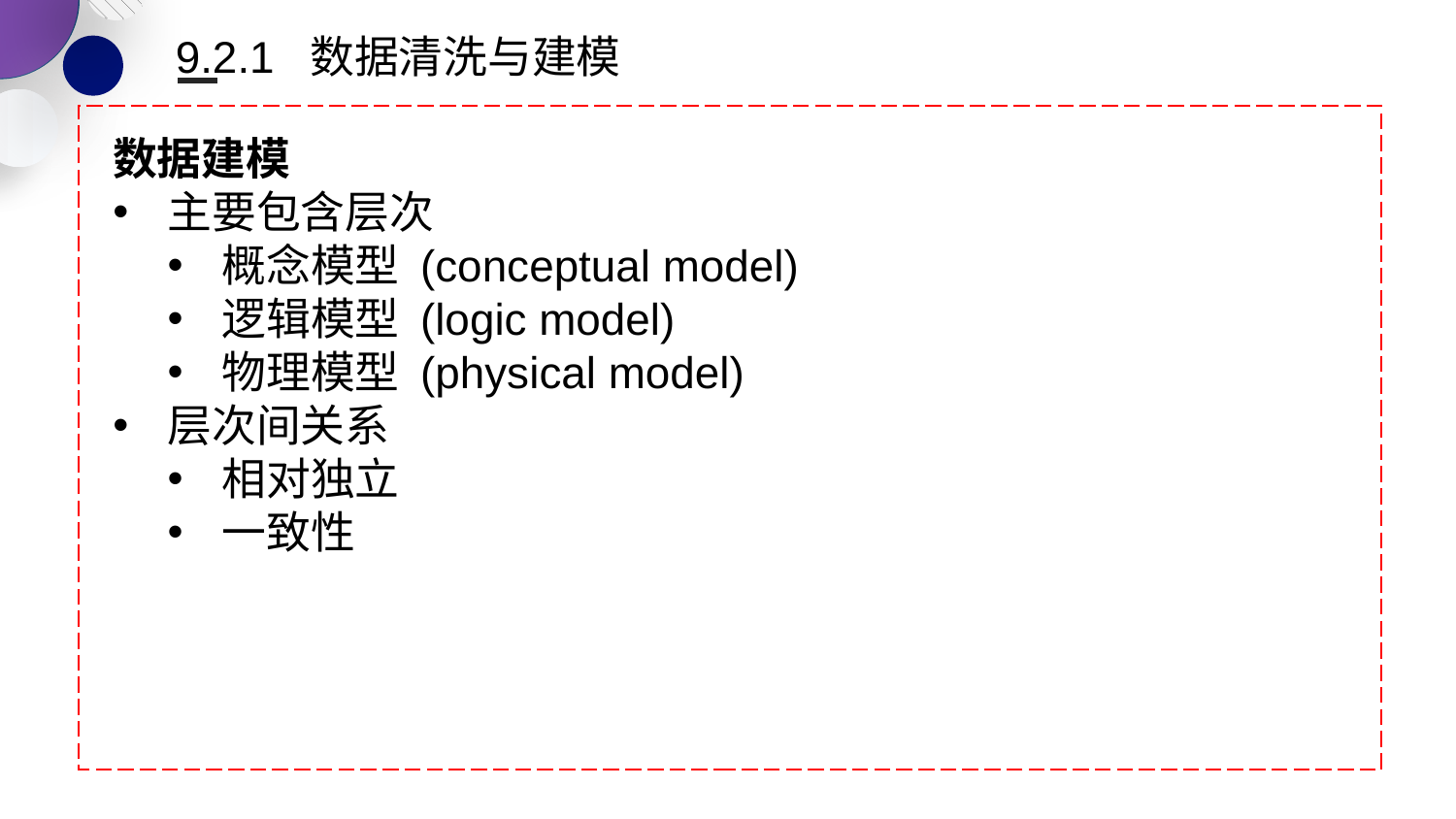

9.2.1  数据清洗与建模

数据建模
主要包含层次
概念模型 (conceptual model)
逻辑模型 (logic model)
物理模型 (physical model)
层次间关系
相对独立
一致性